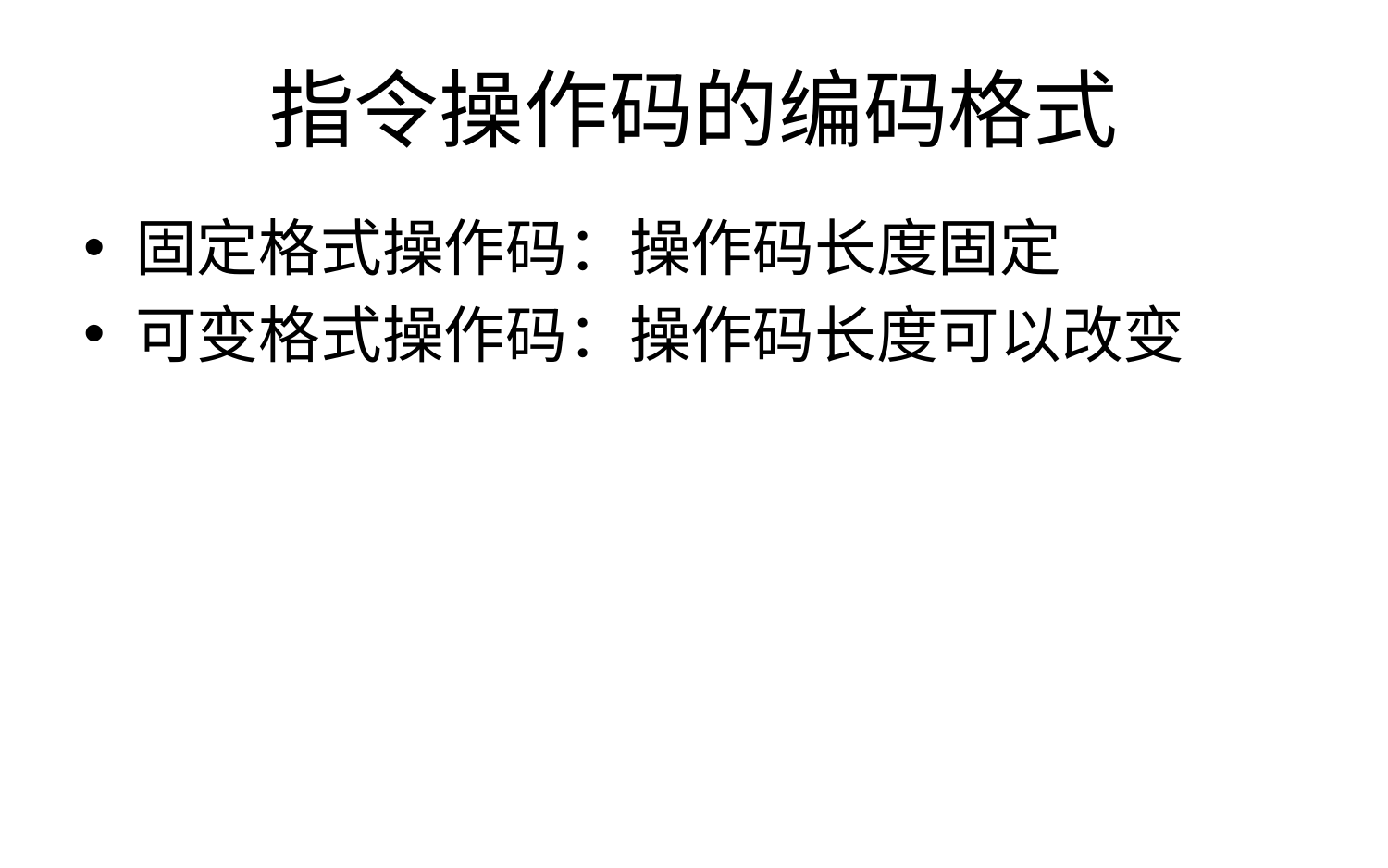

# 指令操作码的编码格式
固定格式操作码：操作码长度固定
可变格式操作码：操作码长度可以改变